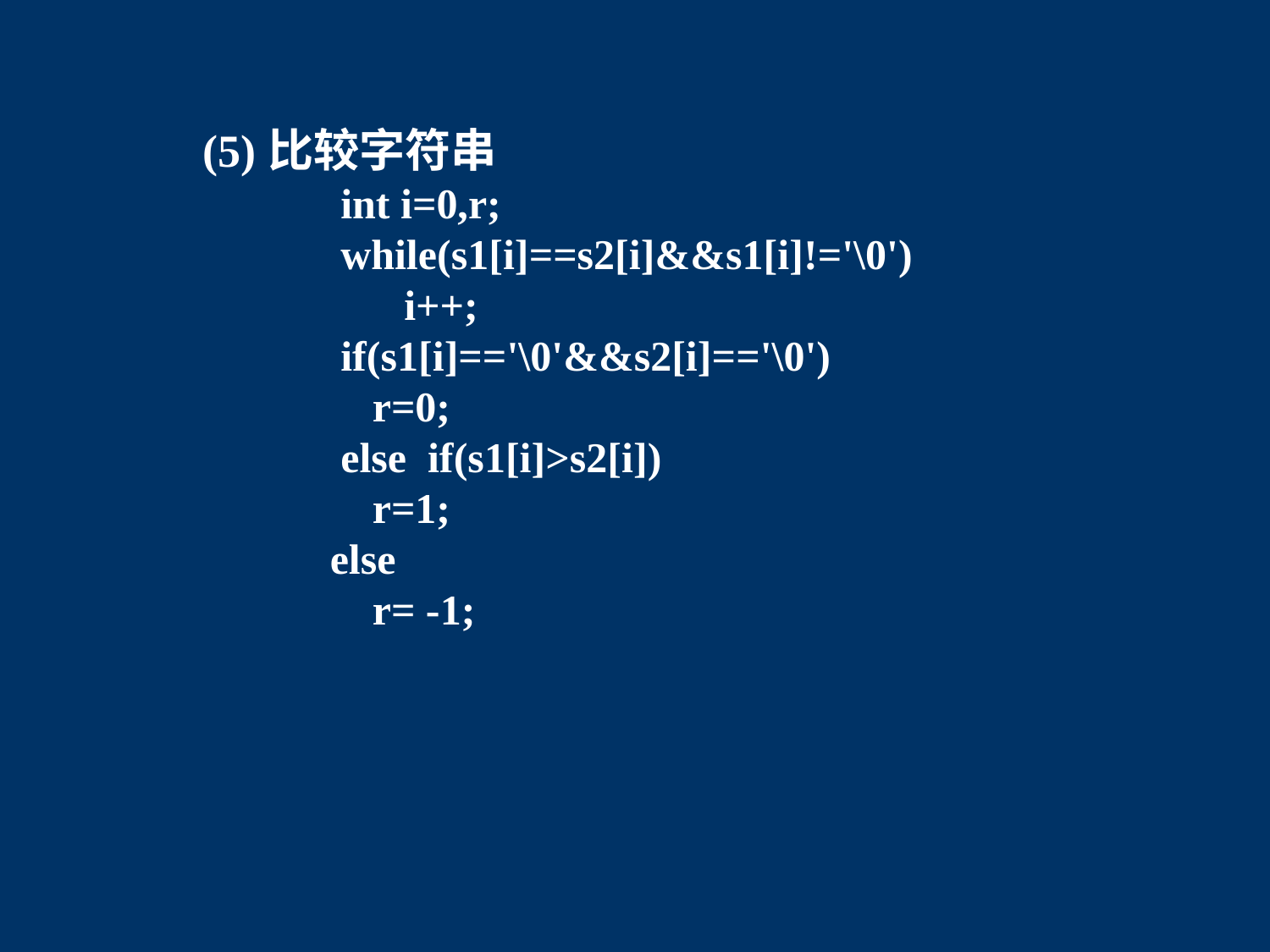

(5)比较字符串
             int i=0,r;
	 while(s1[i]==s2[i]&&s1[i]!='\0')
                   i++;
	 if(s1[i]=='\0'&&s2[i]=='\0')
  	    r=0;
 	 else  if(s1[i]>s2[i])
	    r=1;
	else
	    r= -1;